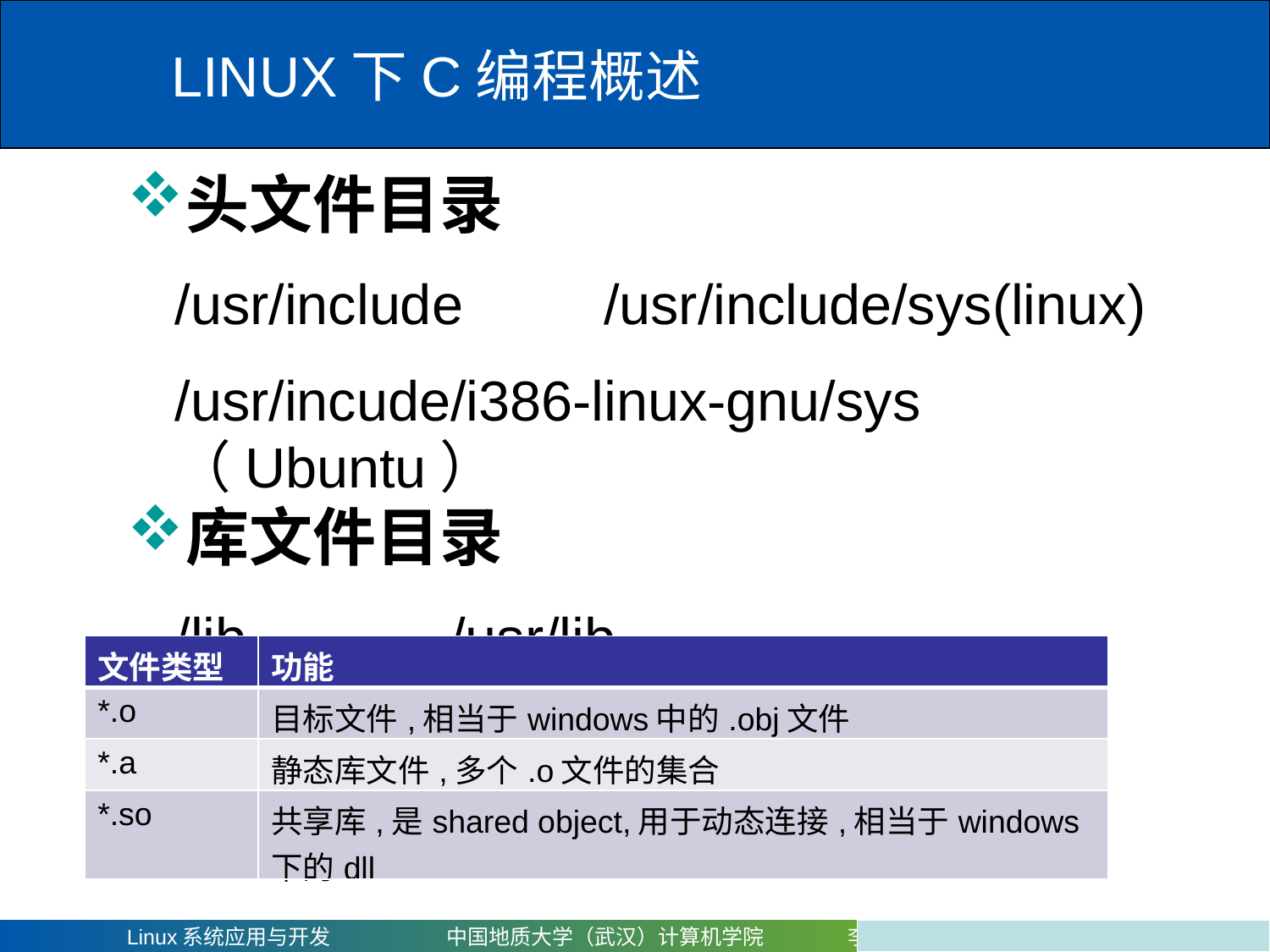

LINUX下C编程概述

头文件目录
	/usr/include         /usr/include/sys(linux)
	/usr/incude/i386-linux-gnu/sys （Ubuntu）
库文件目录
	/lib             /usr/lib

| 文件类型 | 功能 |
| --- | --- |
| \*.o | 目标文件,相当于windows中的.obj文件 |
| \*.a | 静态库文件,多个.o文件的集合 |
| \*.so | 共享库,是shared object,用于动态连接,相当于windows下的dll |